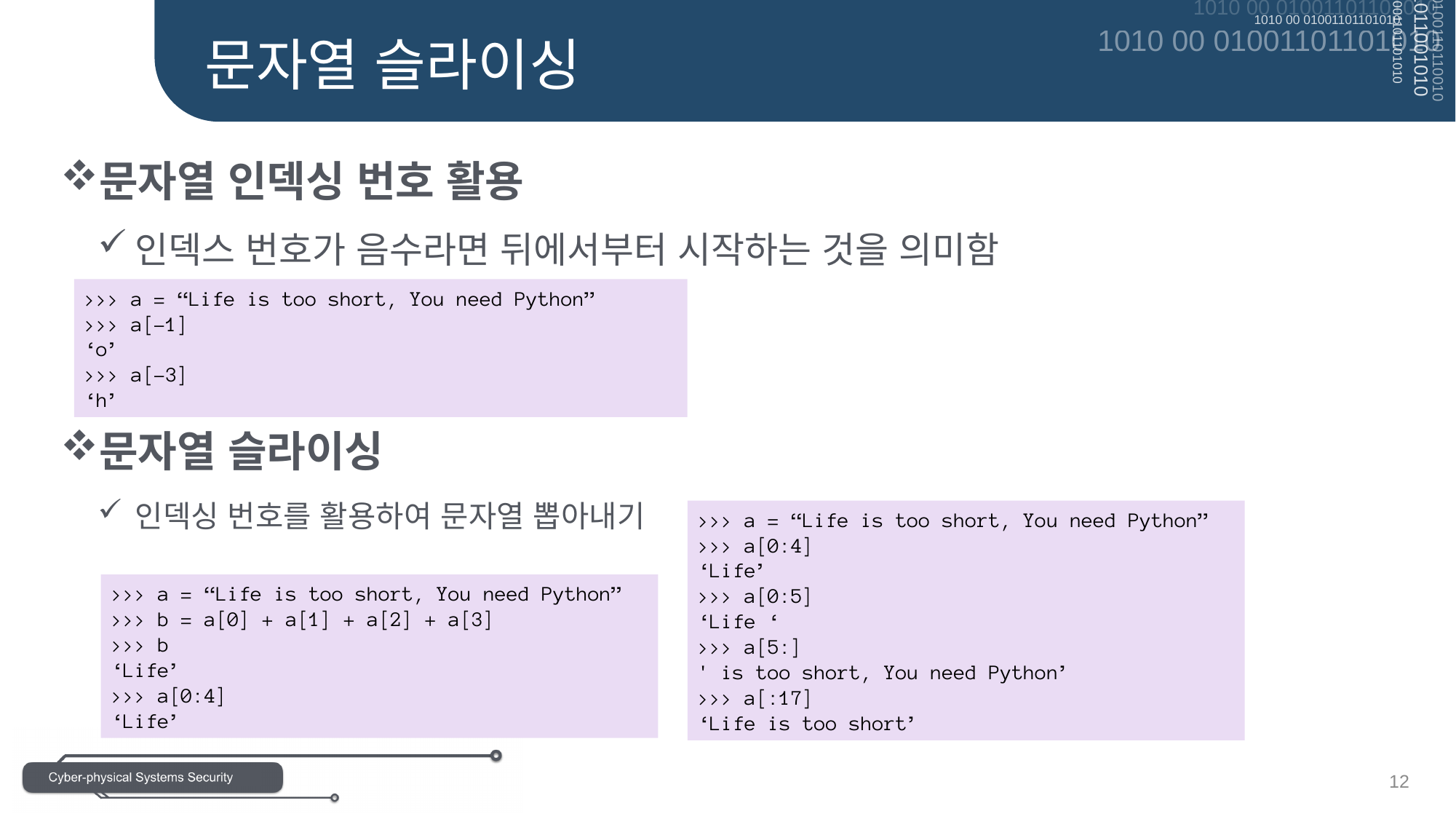

문자열 슬라이싱
문자열 인덱싱 번호 활용
인덱스 번호가 음수라면 뒤에서부터 시작하는 것을 의미함

문자열 슬라이싱
인덱싱 번호를 활용하여 문자열 뽑아내기

>>> a = “Life is too short, You need Python”
>>> a[-1]
‘o’
>>> a[-3]
‘h’
>>> a = “Life is too short, You need Python”
>>> a[0:4]
‘Life’
>>> a[0:5]
‘Life ‘
>>> a[5:]
' is too short, You need Python’
>>> a[:17]
‘Life is too short’
>>> a = “Life is too short, You need Python”
>>> b = a[0] + a[1] + a[2] + a[3]
>>> b
‘Life’
>>> a[0:4]
‘Life’
12